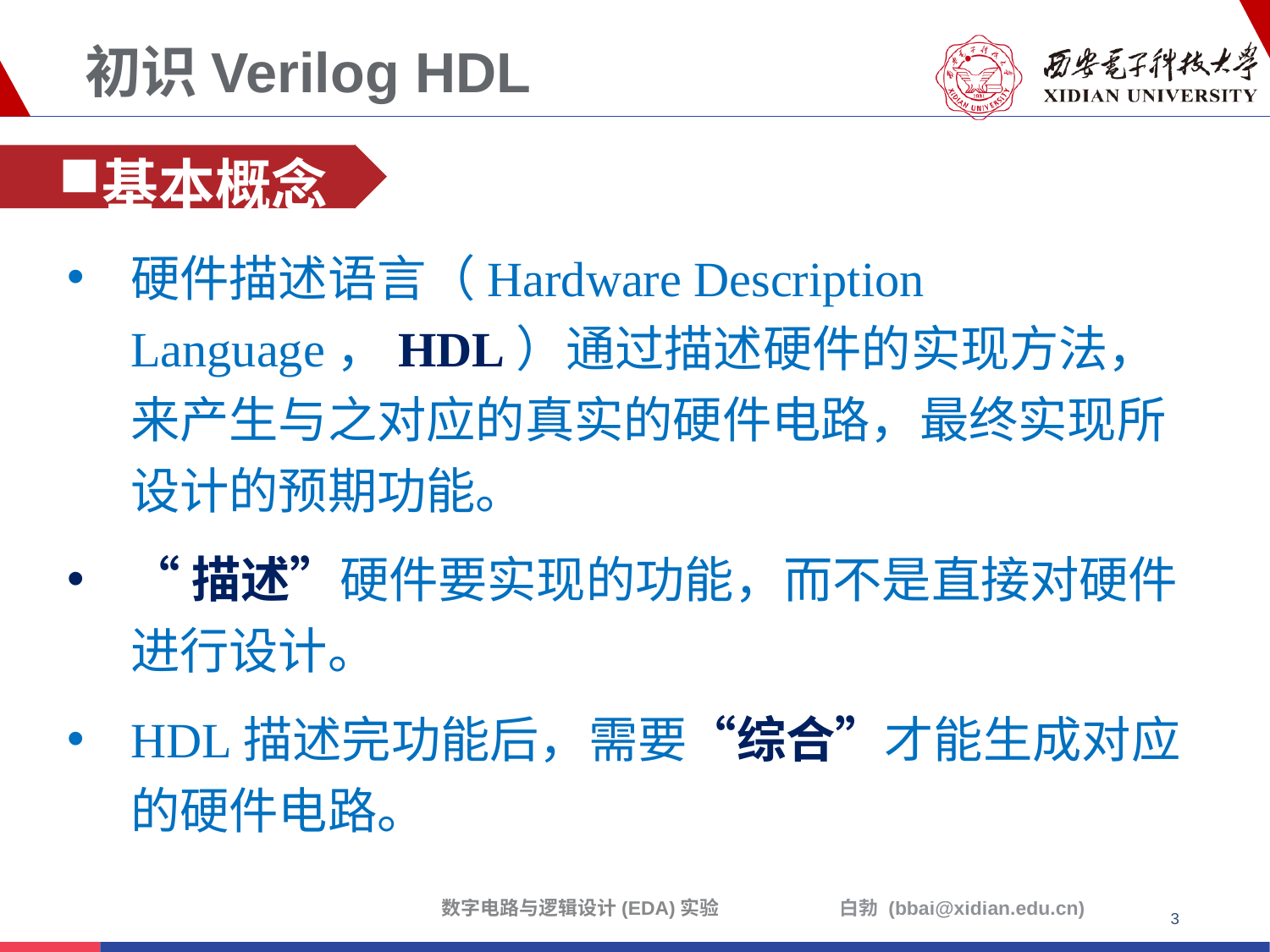

# 初识Verilog HDL
基本概念
硬件描述语言（Hardware Description Language，HDL）通过描述硬件的实现方法，来产生与之对应的真实的硬件电路，最终实现所设计的预期功能。
“描述”硬件要实现的功能，而不是直接对硬件进行设计。
HDL描述完功能后，需要“综合”才能生成对应的硬件电路。
数字电路与逻辑设计(EDA)实验
3